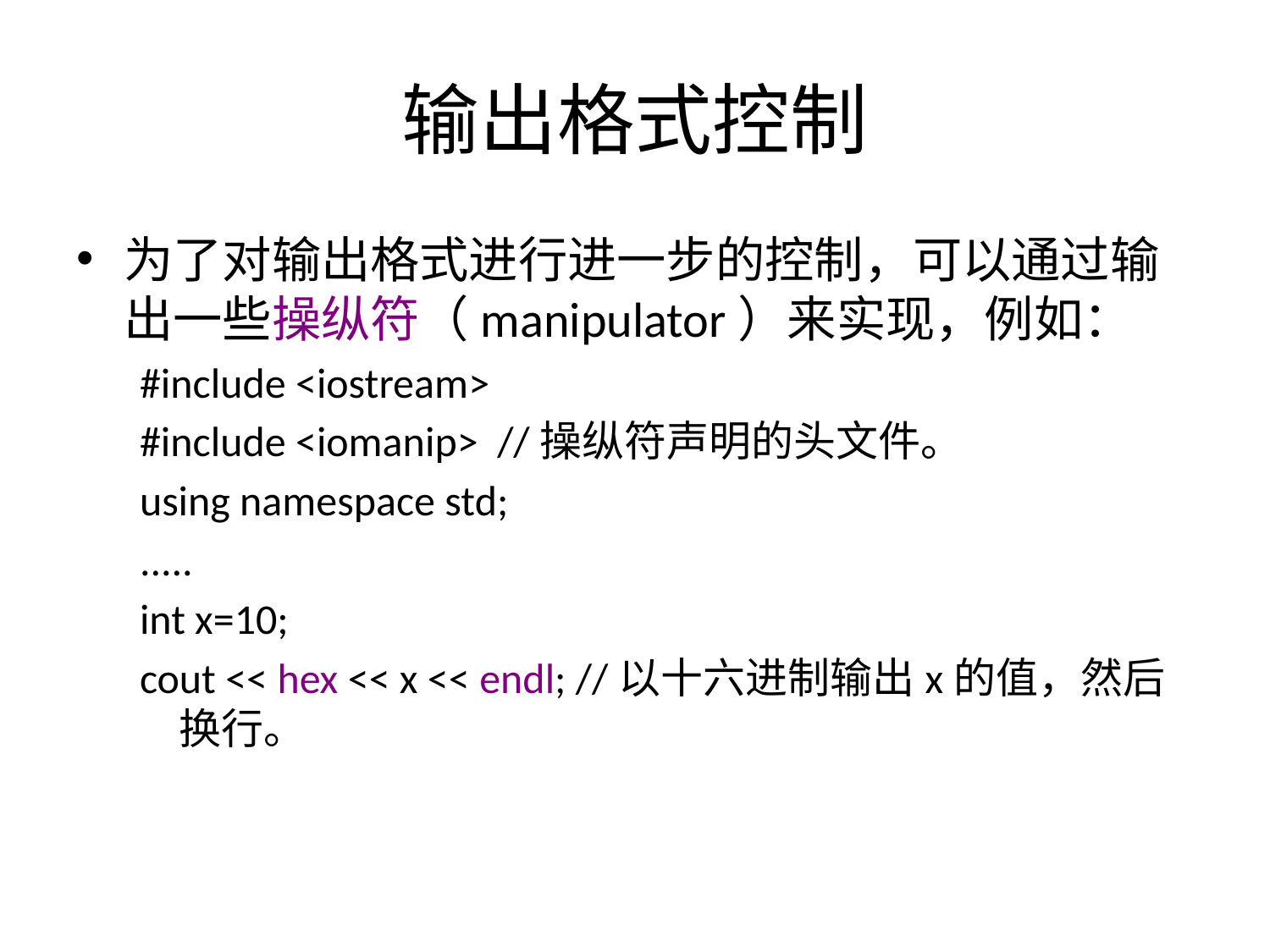

# 输出格式控制
为了对输出格式进行进一步的控制，可以通过输出一些操纵符（manipulator）来实现，例如：
#include <iostream>
#include <iomanip>  //操纵符声明的头文件。
using namespace std;
.....
int x=10;
cout << hex << x << endl; //以十六进制输出x的值，然后换行。